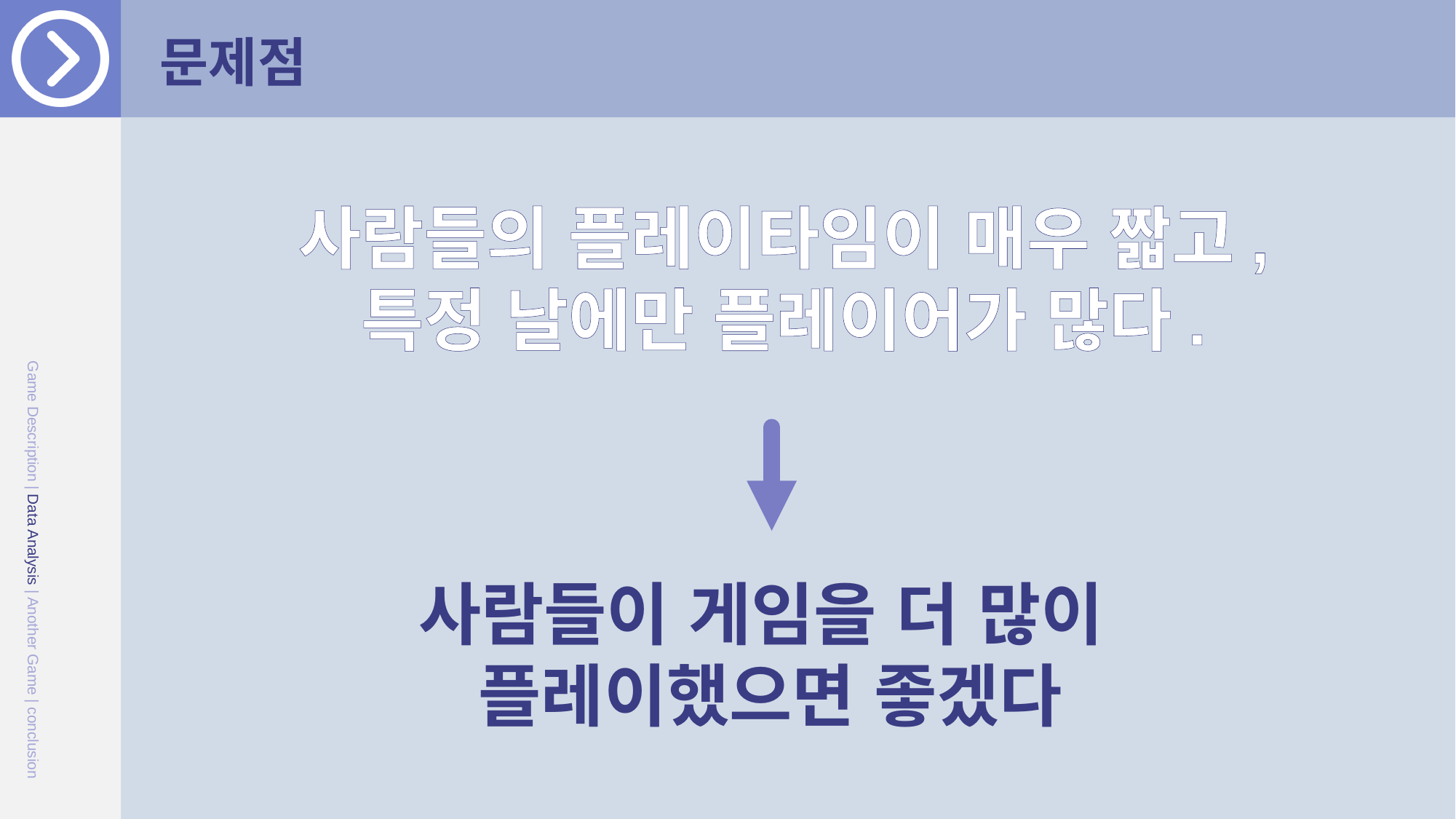

문제점
사람들의 플레이타임이 매우 짧고, 특정 날에만 플레이어가 많다.
Game Description | Data Analysis | Another Game | conclusion
사람들이 게임을 더 많이
플레이했으면 좋겠다